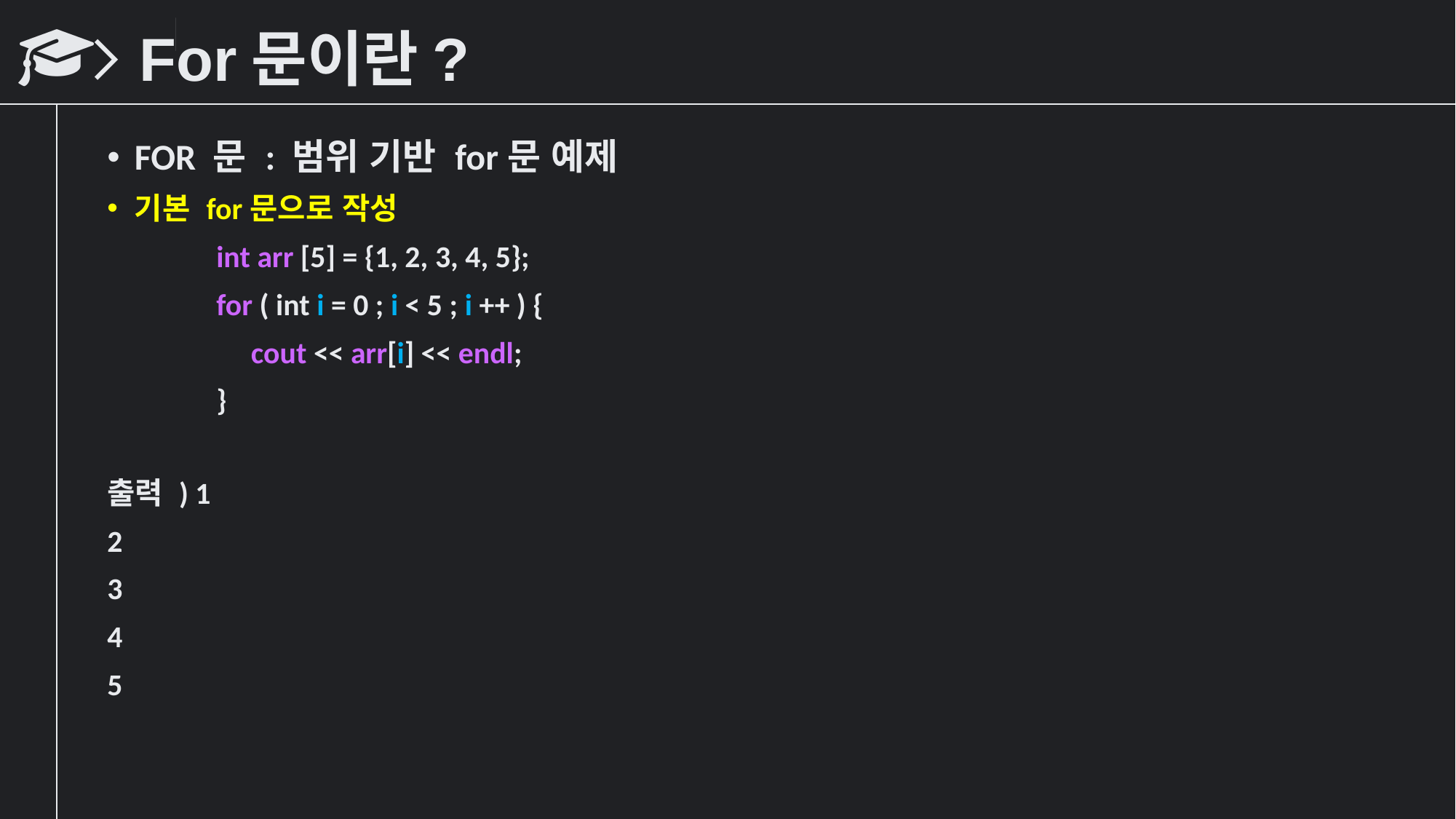

# For문이란?
FOR 문 : 범위 기반 for문 예제
기본 for문으로 작성
	int arr [5] = {1, 2, 3, 4, 5};
	for ( int i = 0 ; i < 5 ; i ++ ) {
	     cout << arr[i] << endl;
	}

출력 ) 1
2
3
4
5